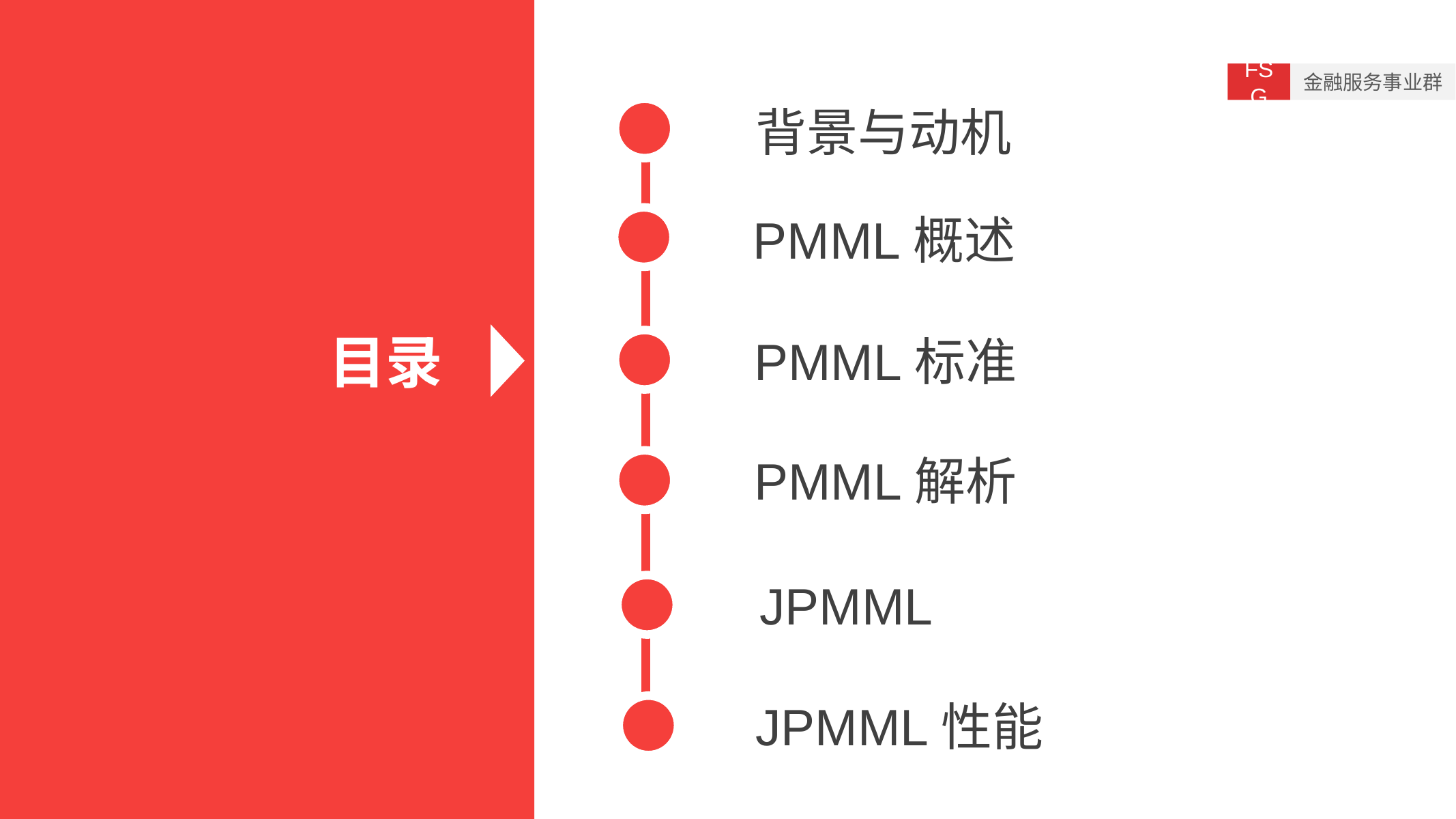

背景与动机

PMML概述

目录

PMML标准

PMML解析

JPMML

JPMML性能